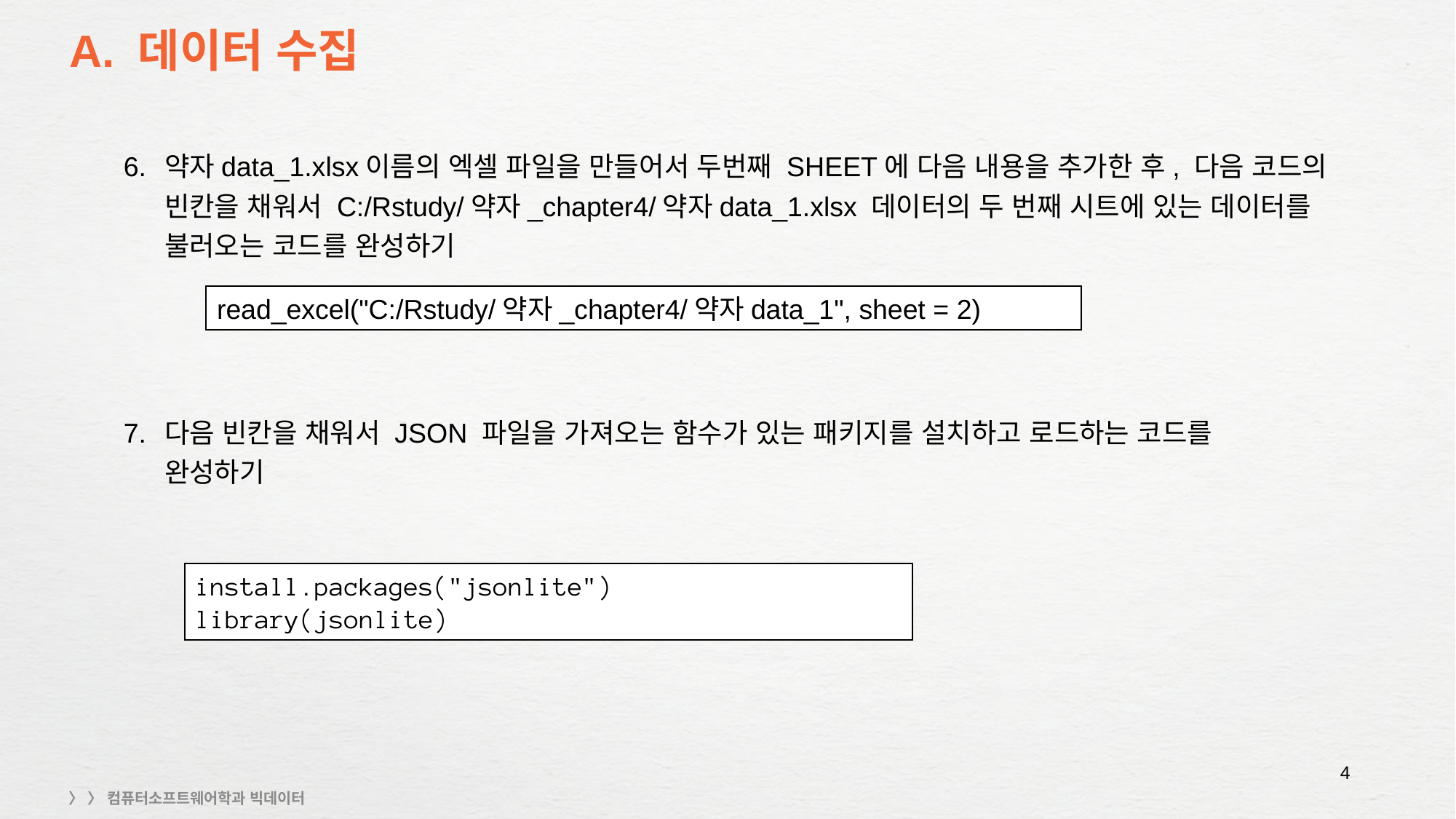

# A. 데이터 수집

약자data_1.xlsx이름의 엑셀 파일을 만들어서 두번째 SHEET에 다음 내용을 추가한 후, 다음 코드의 빈칸을 채워서 C:/Rstudy/약자_chapter4/약자data_1.xlsx 데이터의 두 번째 시트에 있는 데이터를 불러오는 코드를 완성하기

다음 빈칸을 채워서 JSON 파일을 가져오는 함수가 있는 패키지를 설치하고 로드하는 코드를
완성하기
read_excel("C:/Rstudy/약자_chapter4/약자data_1", sheet = 2)
install.packages("jsonlite")
library(jsonlite)
4
4
〉 〉 컴퓨터소프트웨어학과 빅데이터